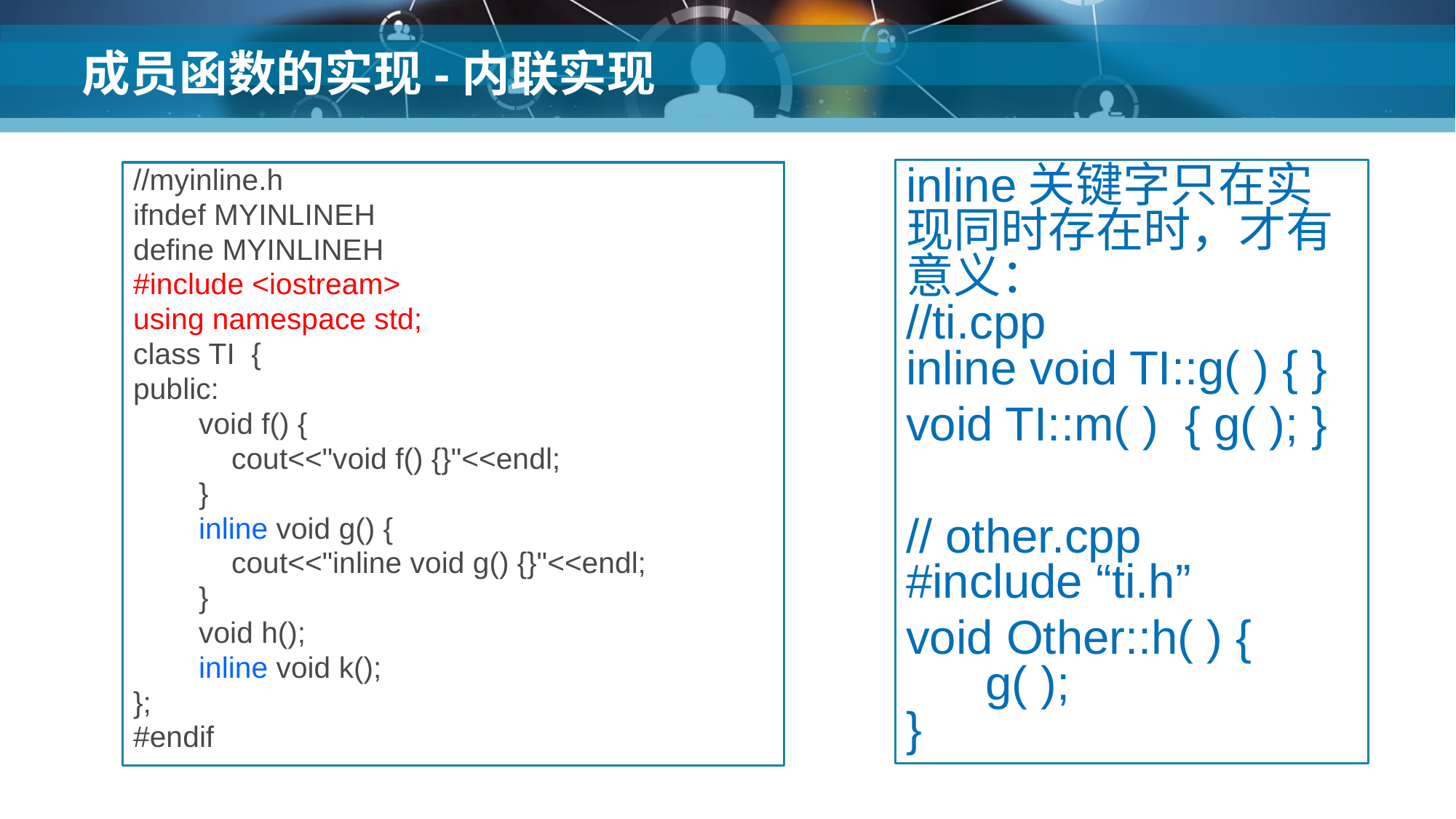

# 成员函数的实现-内联实现
inline关键字只在实现同时存在时，才有意义：
//ti.cpp
inline void TI::g( ) { }
void TI::m( )  { g( ); }

// other.cpp
#include “ti.h”
void Other::h( ) {
      g( );
}
//myinline.h
ifndef MYINLINEH
define MYINLINEH
#include <iostream>
using namespace std;
class TI  {
public:
        void f() {
            cout<<"void f() {}"<<endl;
        }
        inline void g() {
            cout<<"inline void g() {}"<<endl;
        }
        void h();
        inline void k();
};
#endif